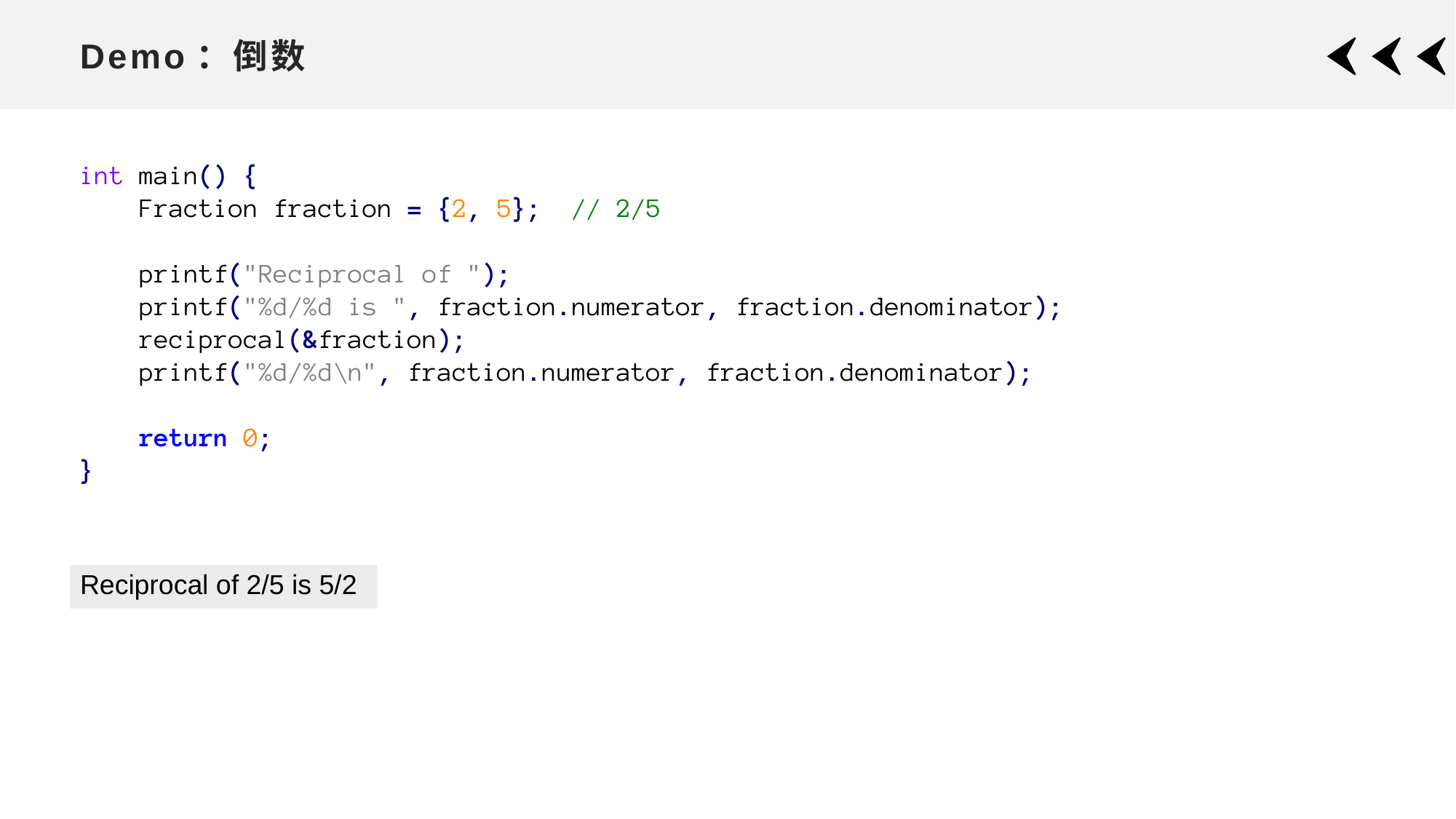

# Demo：倒数
int main() {
    Fraction fraction = {2, 5};  // 2/5

    printf("Reciprocal of ");
    printf("%d/%d is ", fraction.numerator, fraction.denominator);
    reciprocal(&fraction);
    printf("%d/%d\n", fraction.numerator, fraction.denominator);

    return 0;
}
| Reciprocal of 2/5 is 5/2 |
| --- |